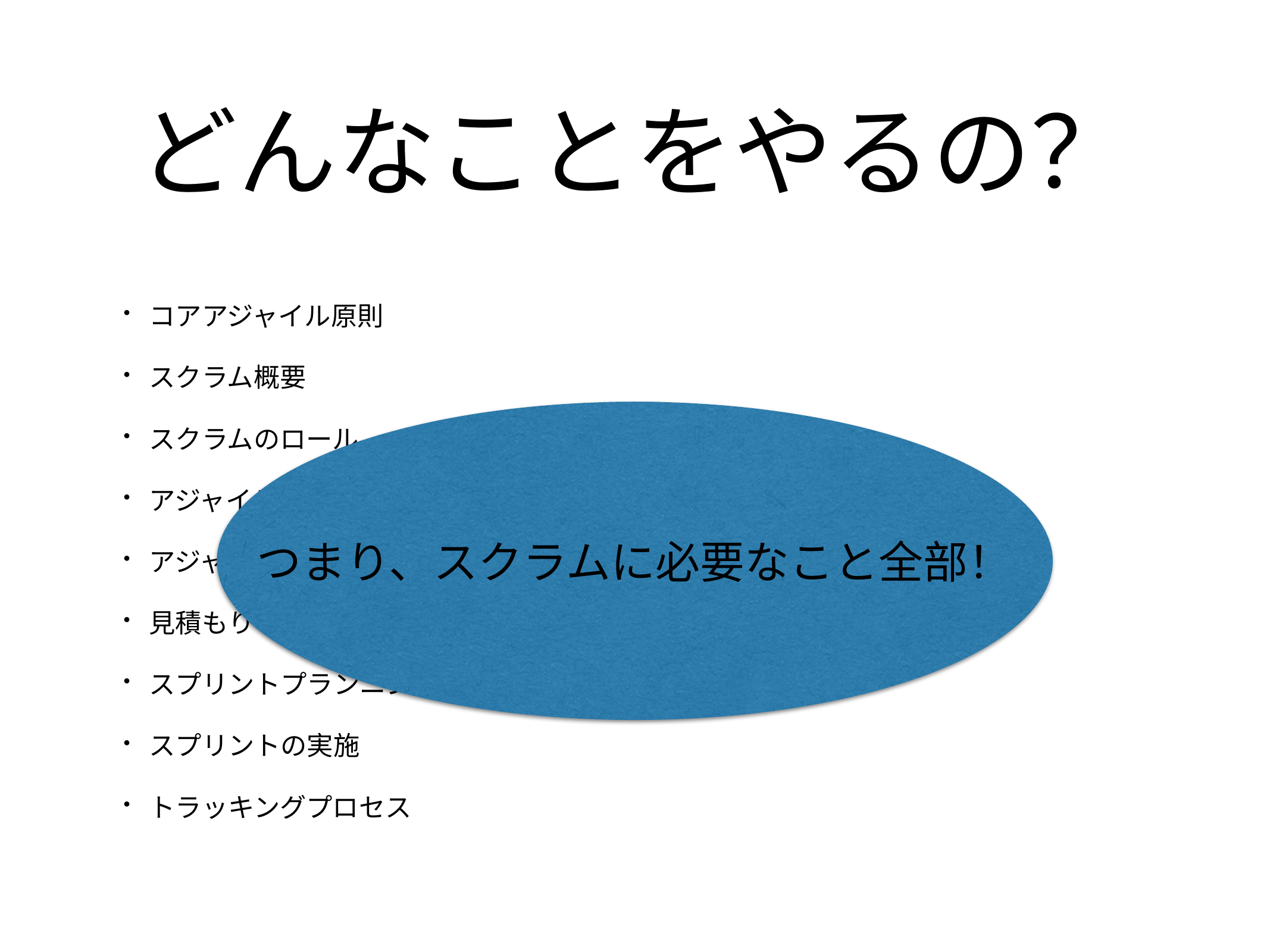

# どんなことをやるの？
コアアジャイル原則
スクラム概要
スクラムのロール
アジャイルプランニング
アジャイル　要件/ユーザーストーリー
見積もり
スプリントプランニング
スプリントの実施
トラッキングプロセス

つまり、スクラムに必要なこと全部！